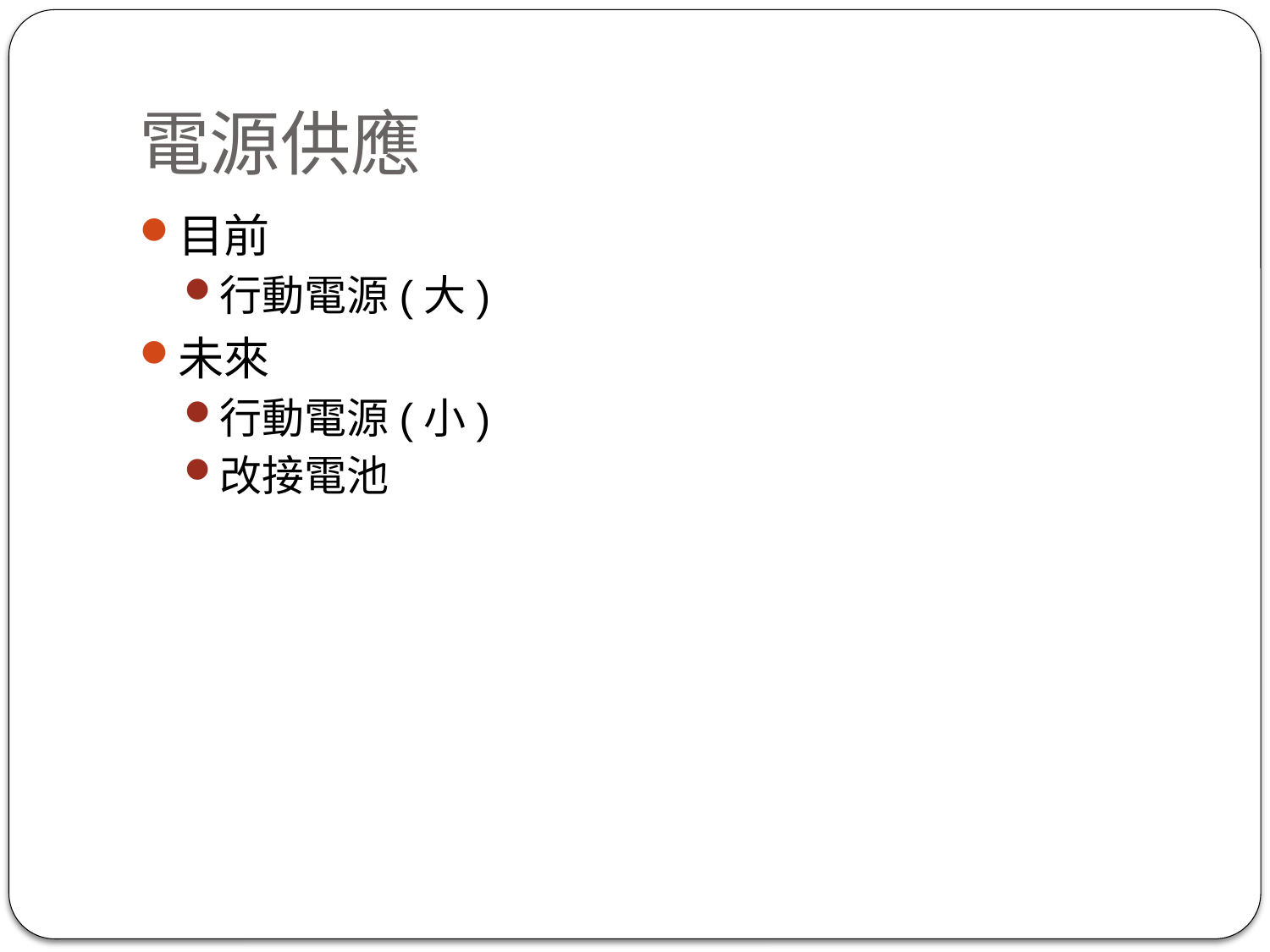

# 電源供應
目前
行動電源(大)
未來
行動電源(小)
改接電池